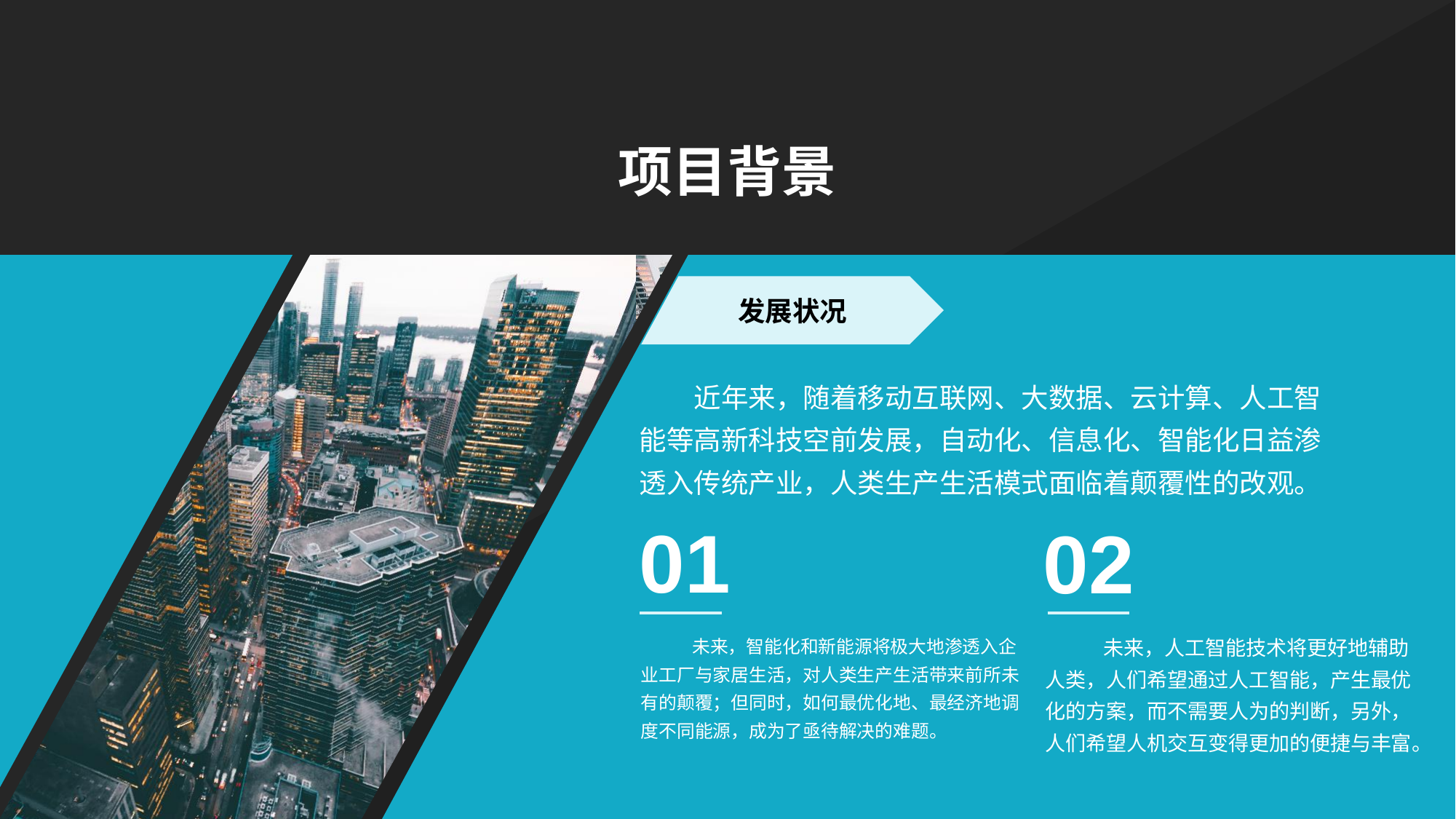

项目背景

发展状况
近年来，随着移动互联网、大数据、云计算、人工智能等高新科技空前发展，自动化、信息化、智能化日益渗透入传统产业，人类生产生活模式面临着颠覆性的改观。

01
02
未来，人工智能技术将更好地辅助人类，人们希望通过人工智能，产生最优化的方案，而不需要人为的判断，另外，人们希望人机交互变得更加的便捷与丰富。
未来，智能化和新能源将极大地渗透入企业工厂与家居生活，对人类生产生活带来前所未有的颠覆；但同时，如何最优化地、最经济地调度不同能源，成为了亟待解决的难题。